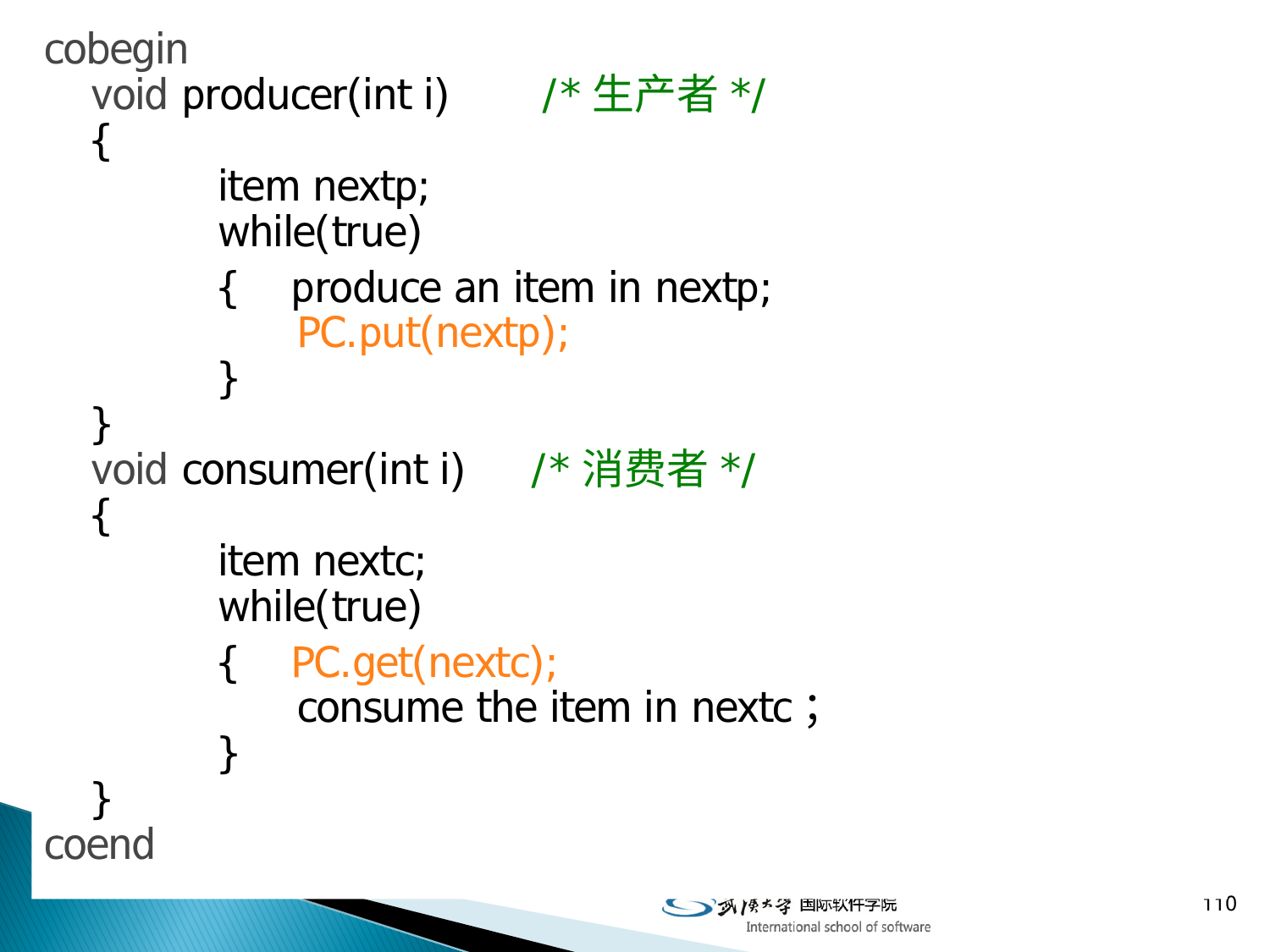

cobegin
	void producer(int i)       /*生产者*/
	{
		item nextp;
	    	while(true)
		{    produce an item in nextp;
		      PC.put(nextp);
		}
	}
	void consumer(int i)     /*消费者*/
	{
 	 	item nextc;
	 	while(true)
    	{    PC.get(nextc);
		      consume the item in nextc；
	 	}
	}
coend